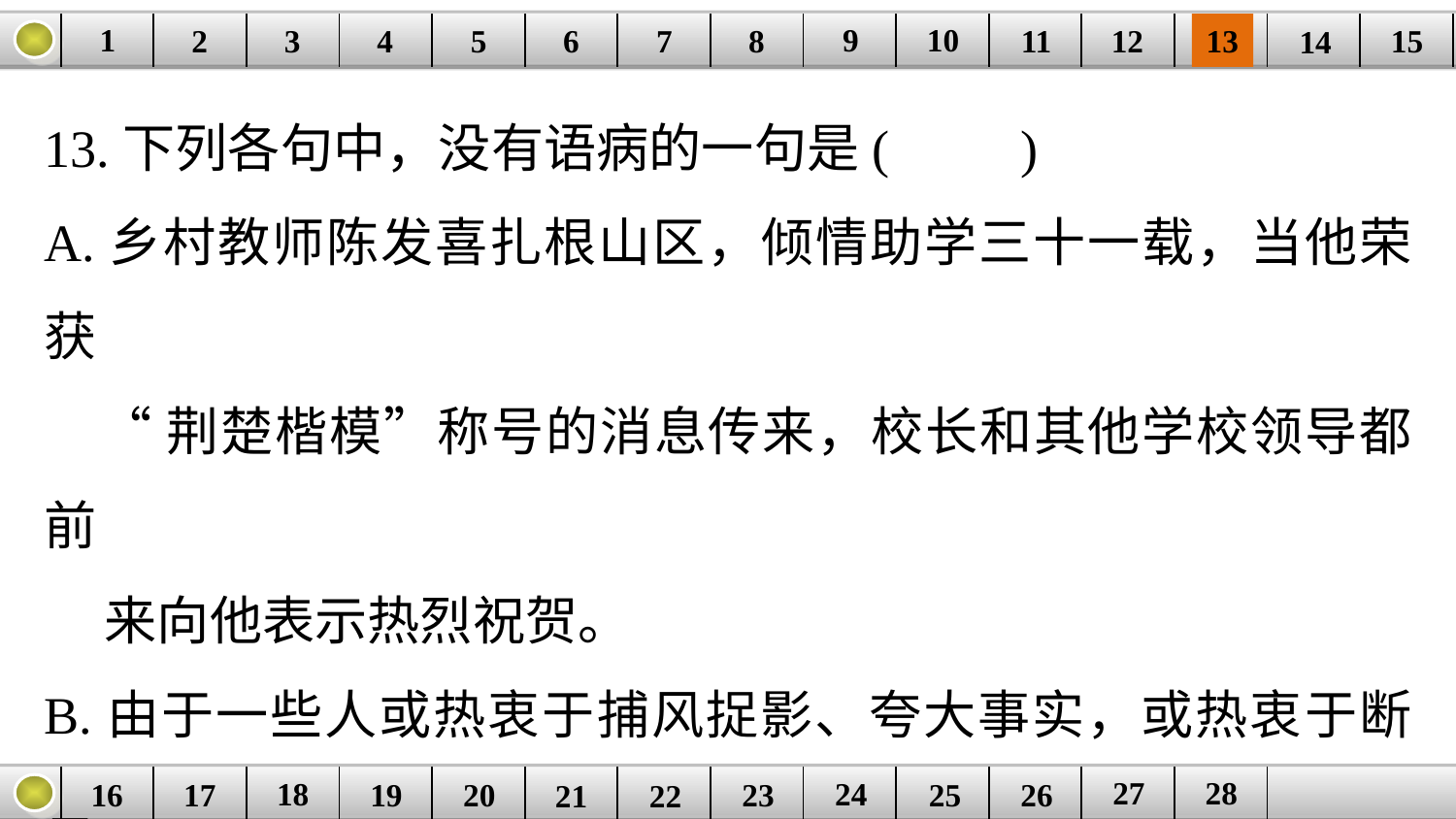

9
10
1
3
4
5
6
8
11
2
12
15
|  |  |  |  |  |  |  |  |  |  |  |  |  |  |  |
| --- | --- | --- | --- | --- | --- | --- | --- | --- | --- | --- | --- | --- | --- | --- |
7
13
14

13.下列各句中，没有语病的一句是(　　)
A.乡村教师陈发喜扎根山区，倾情助学三十一载，当他荣获
    “荆楚楷模”称号的消息传来，校长和其他学校领导都前
    来向他表示热烈祝贺。
B.由于一些人或热衷于捕风捉影、夸大事实，或热衷于断章
    取义、歪曲事实，并通过微信杜撰一个个耸人听闻的谣言，
    让不明真相的人信以为真。

27
28
18
24
16
25
26
|  |  |  |  |  |  |  |  |  |  |  |  |  |
| --- | --- | --- | --- | --- | --- | --- | --- | --- | --- | --- | --- | --- |
23
17
19
20
21
22